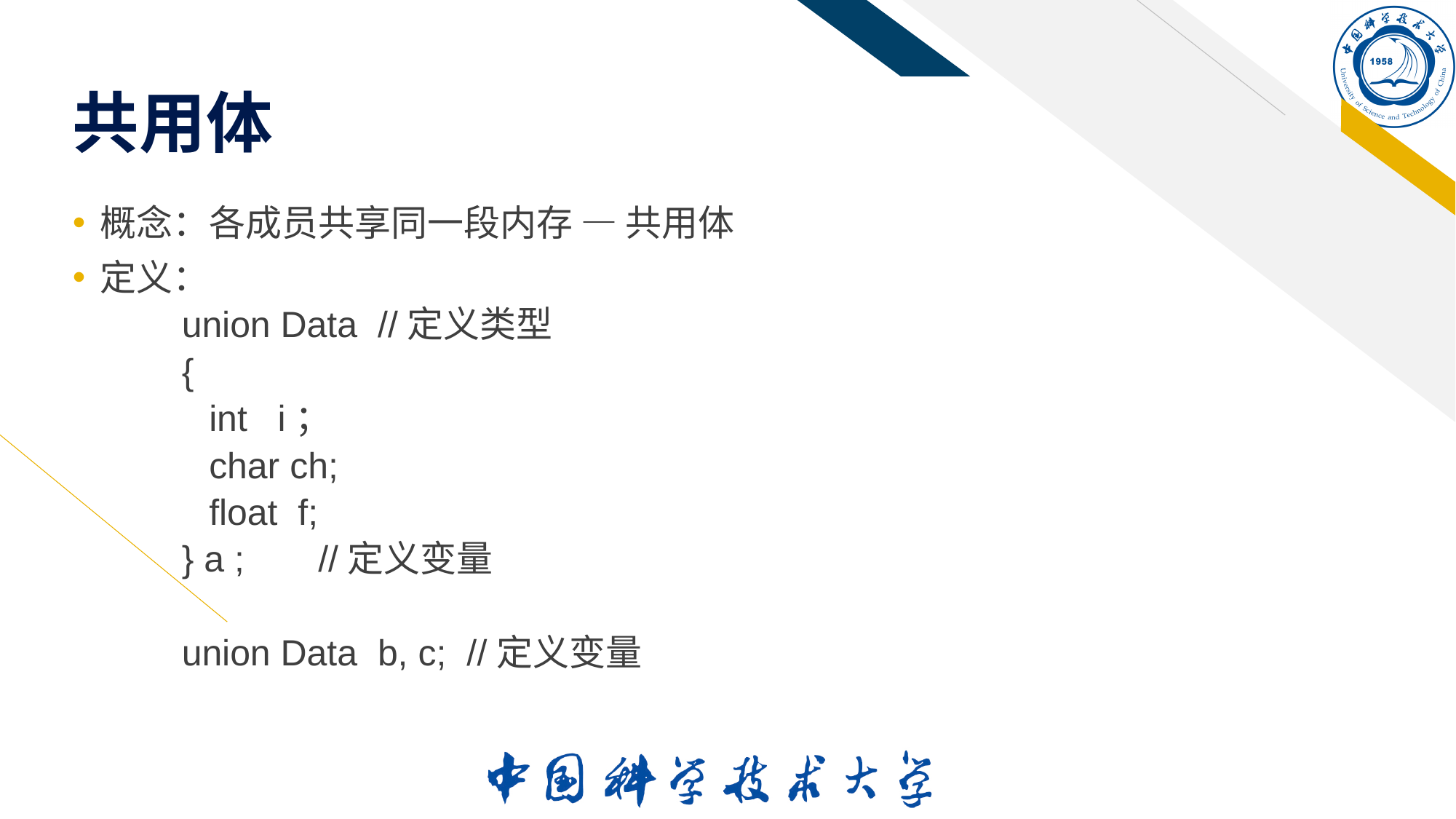

# 共用体
概念：各成员共享同一段内存 — 共用体
定义：
union Data  //定义类型
{
	int   i；
	char ch;
	float  f;
} a ; 	//定义变量

union Data  b, c;  //定义变量